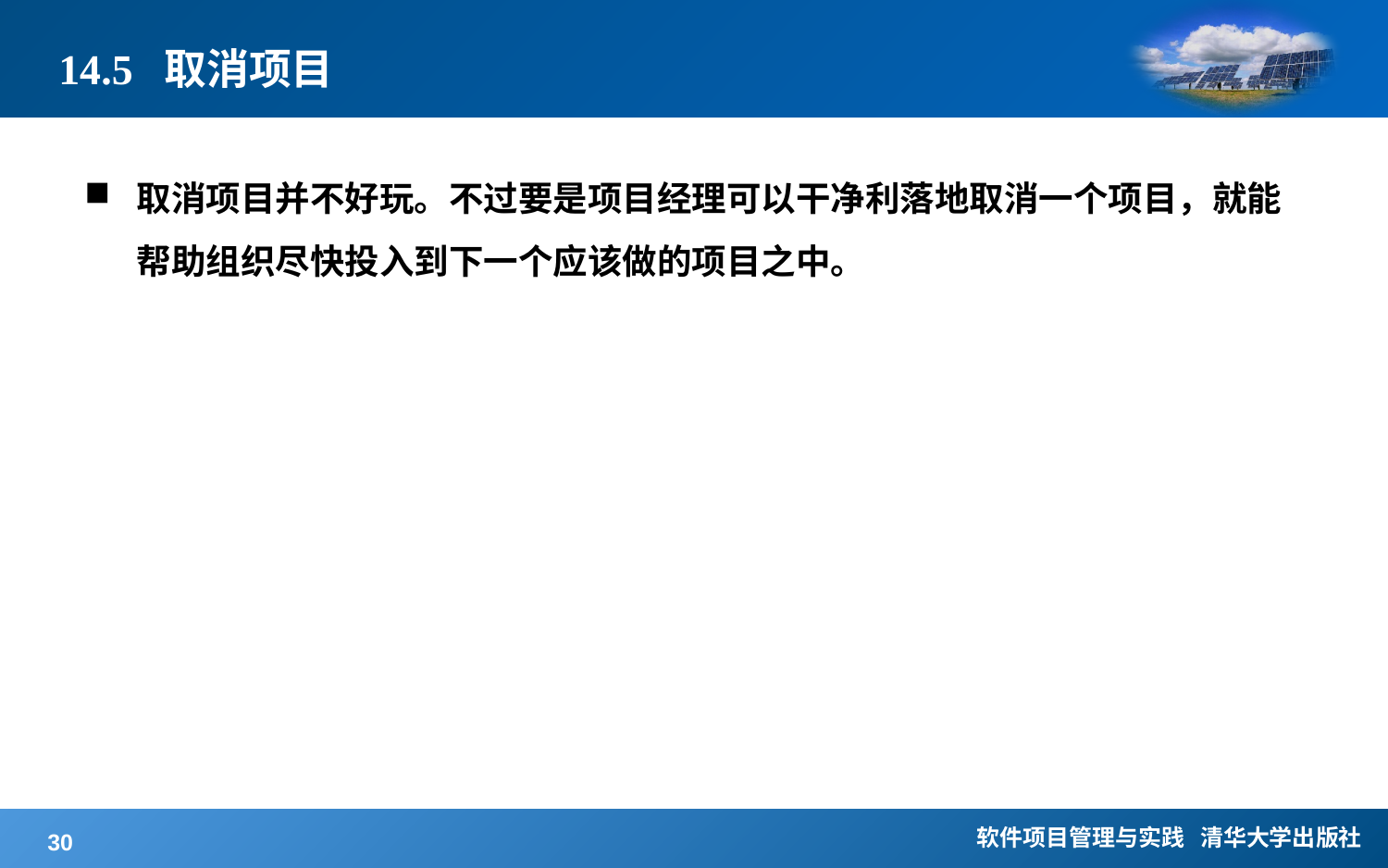

# 14.5  取消项目
取消项目并不好玩。不过要是项目经理可以干净利落地取消一个项目，就能帮助组织尽快投入到下一个应该做的项目之中。